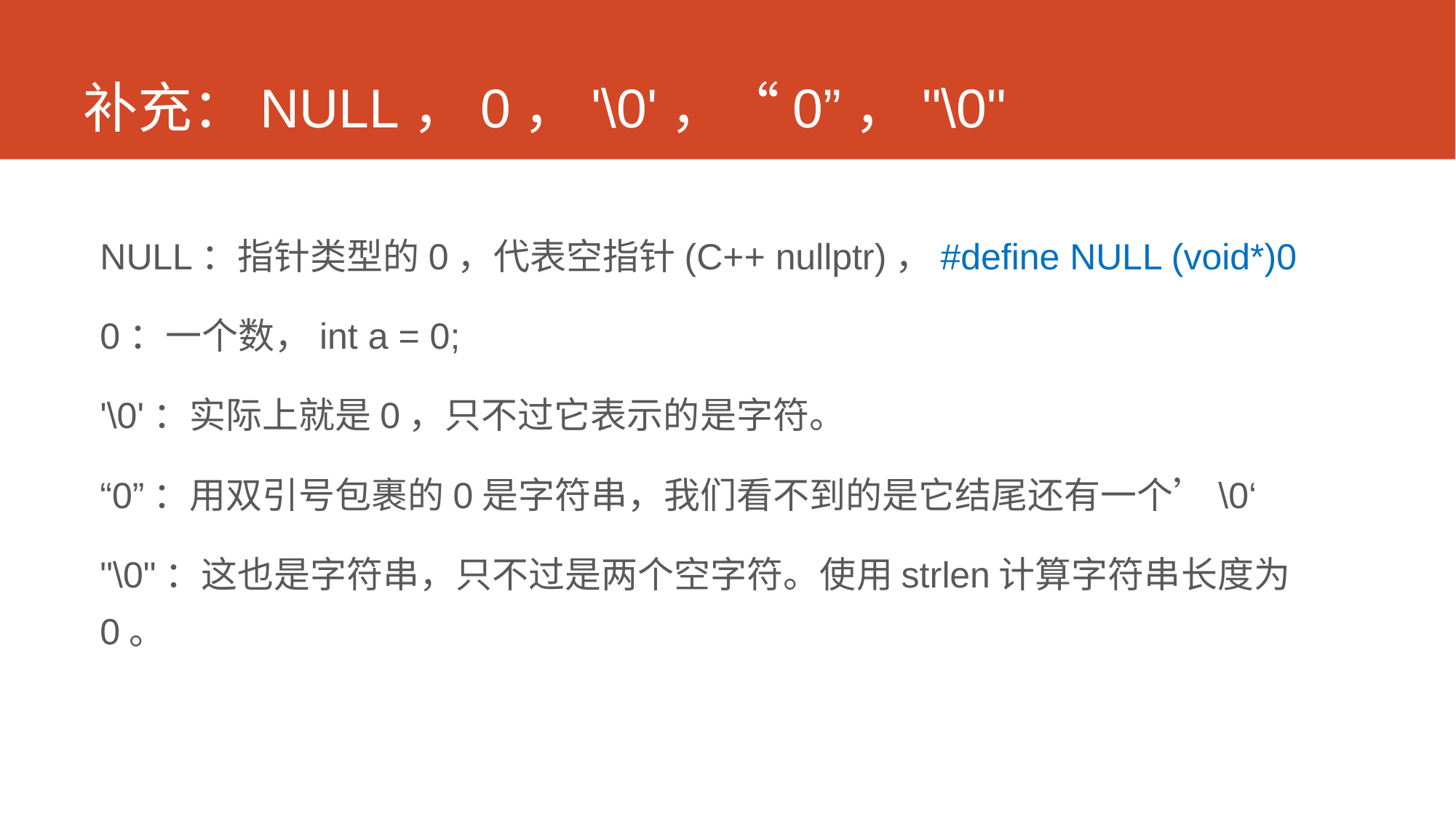

# 补充：NULL，0，'\0'，“0”，"\0"
NULL：指针类型的0，代表空指针(C++ nullptr)，#define NULL (void*)0
0：一个数，int a = 0;
'\0'：实际上就是0，只不过它表示的是字符。
“0”：用双引号包裹的0是字符串，我们看不到的是它结尾还有一个’\0‘
"\0"：这也是字符串，只不过是两个空字符。使用strlen计算字符串长度为0。